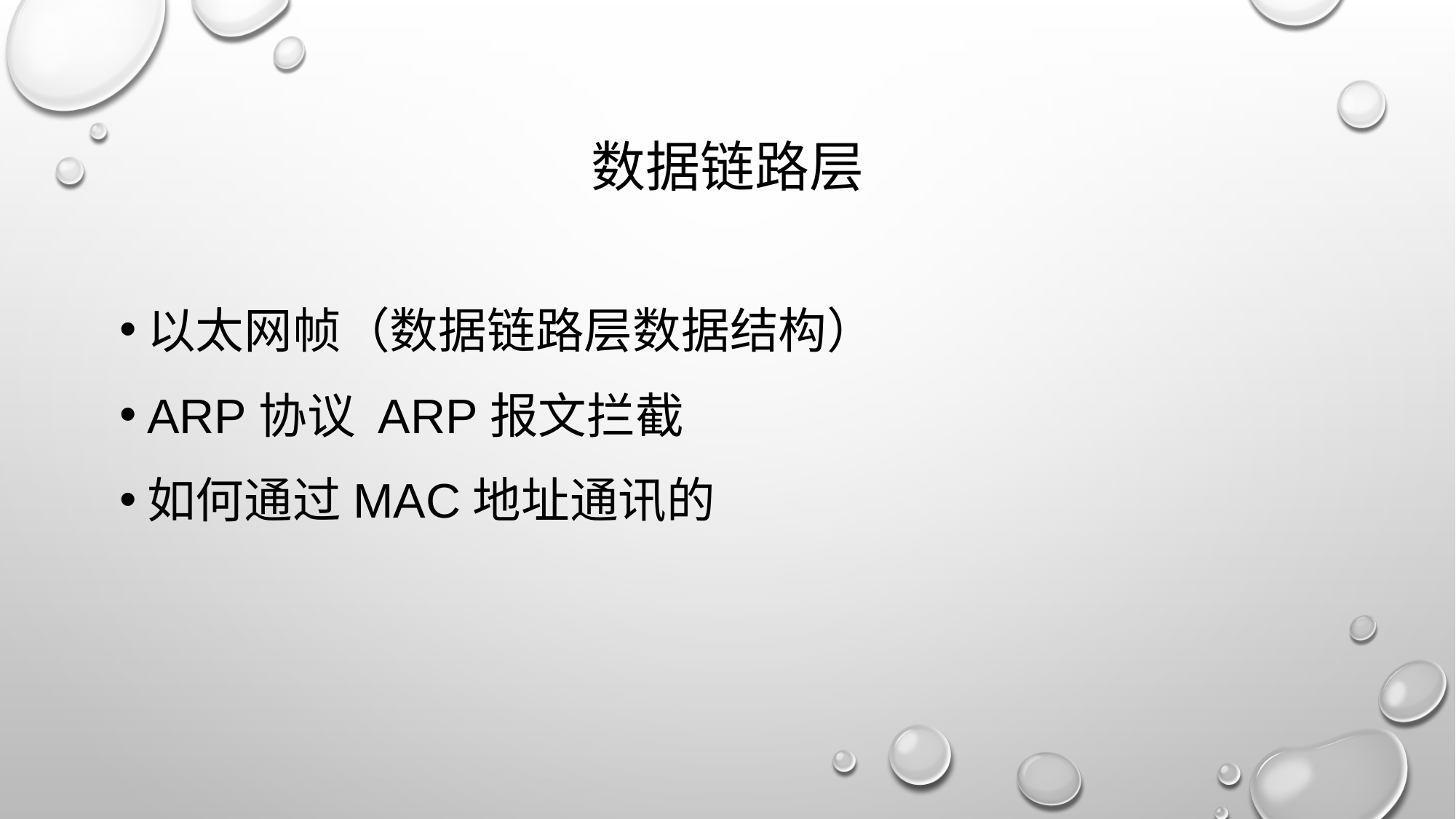

# 数据链路层
以太网帧（数据链路层数据结构）
arp协议 arp报文拦截
如何通过mac地址通讯的